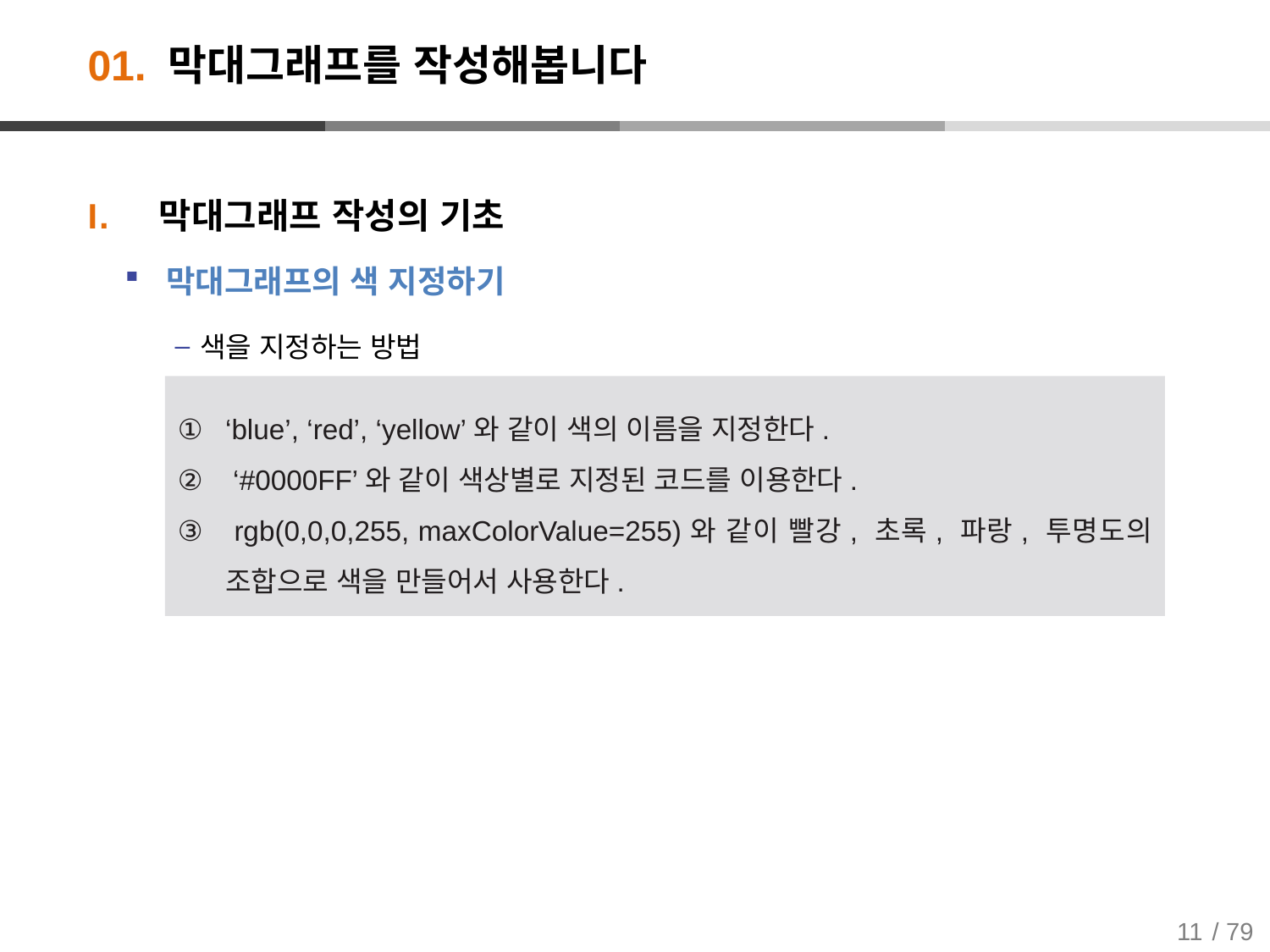

# 01. 막대그래프를 작성해봅니다
막대그래프 작성의 기초
 막대그래프의 색 지정하기
색을 지정하는 방법

‘blue’, ‘red’, ‘yellow’와 같이 색의 이름을 지정한다.
 ‘#0000FF’와 같이 색상별로 지정된 코드를 이용한다.
 rgb(0,0,0,255, maxColorValue=255)와 같이 빨강, 초록, 파랑, 투명도의 조합으로 색을 만들어서 사용한다.